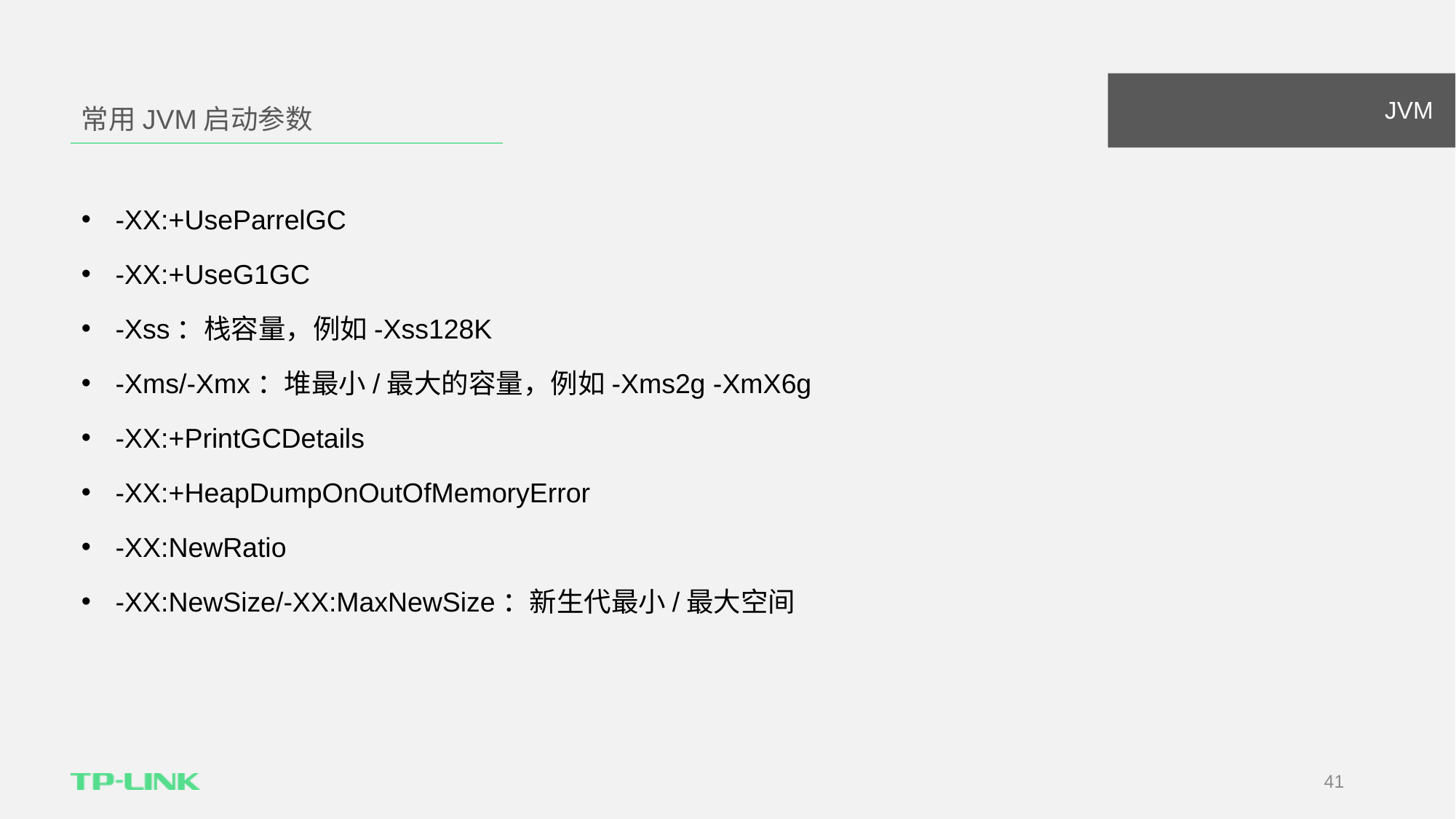

JVM
# 常用JVM启动参数
-XX:+UseParrelGC
-XX:+UseG1GC
-Xss：栈容量，例如-Xss128K
-Xms/-Xmx：堆最小/最大的容量，例如-Xms2g -XmX6g
-XX:+PrintGCDetails
-XX:+HeapDumpOnOutOfMemoryError
-XX:NewRatio
-XX:NewSize/-XX:MaxNewSize：新生代最小/最大空间

41